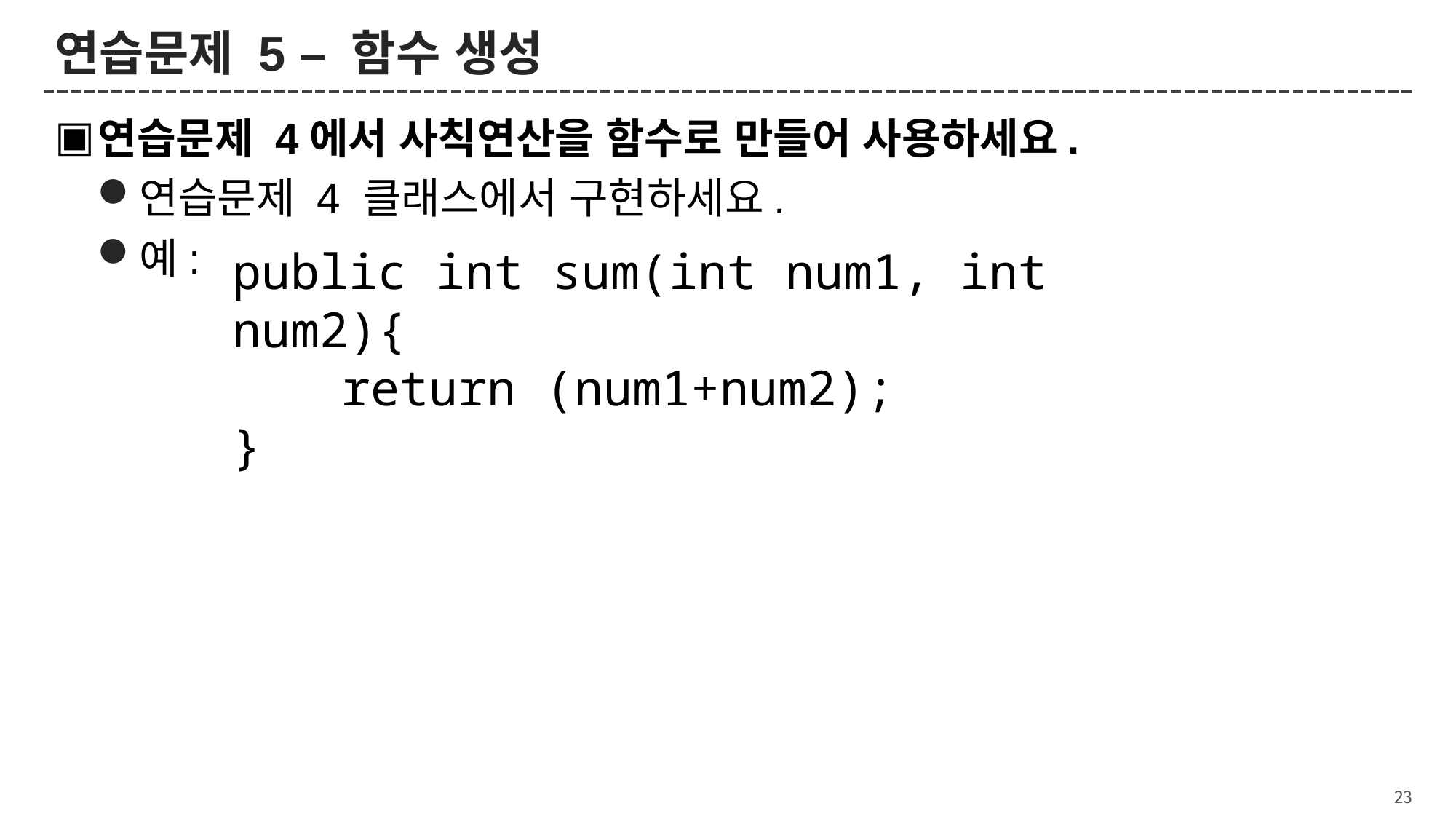

# 연습문제 5 – 함수 생성
연습문제 4에서 사칙연산을 함수로 만들어 사용하세요.
연습문제 4 클래스에서 구현하세요.
예:
public int sum(int num1, int num2){
	return (num1+num2);
}